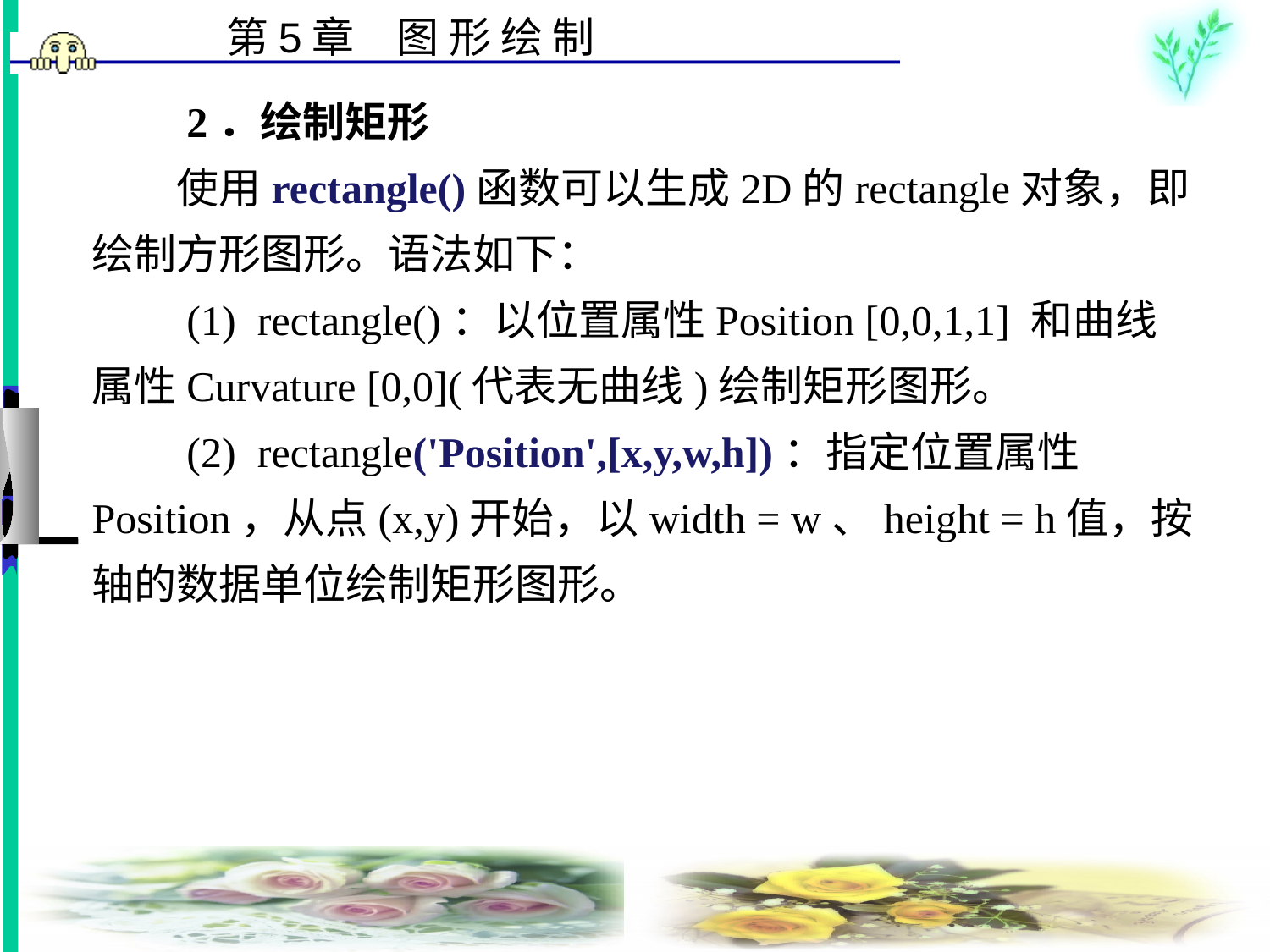

# 2．绘制矩形 　　使用rectangle()函数可以生成2D的rectangle对象，即绘制方形图形。语法如下： 　　(1)  rectangle()：以位置属性Position [0,0,1,1] 和曲线属性Curvature [0,0](代表无曲线)绘制矩形图形。 　　(2)  rectangle('Position',[x,y,w,h])：指定位置属性Position，从点(x,y)开始，以width = w、height = h值，按轴的数据单位绘制矩形图形。